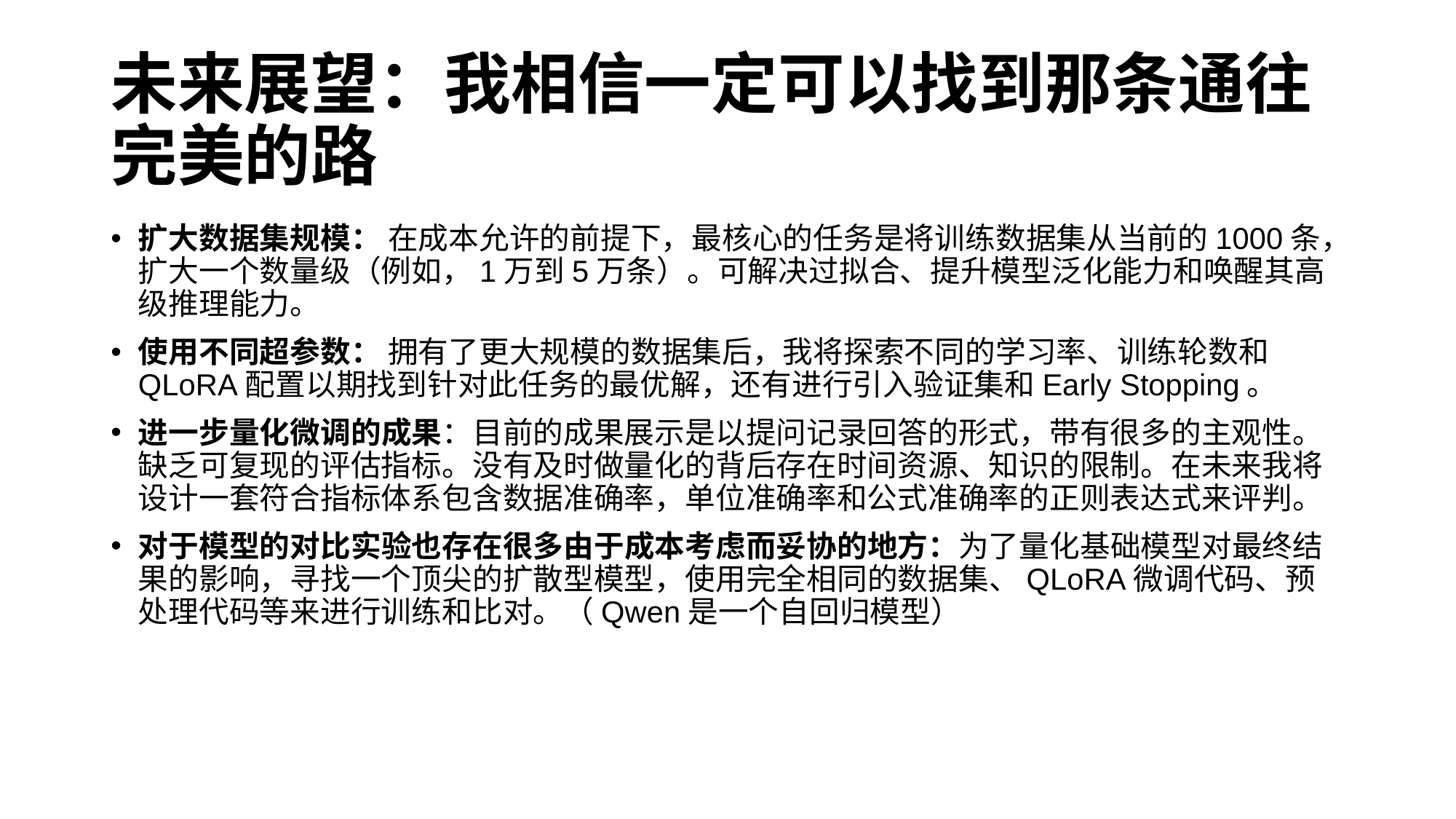

# 未来展望：我相信一定可以找到那条通往完美的路
扩大数据集规模： 在成本允许的前提下，最核心的任务是将训练数据集从当前的1000条，扩大一个数量级（例如，1万到5万条）。可解决过拟合、提升模型泛化能力和唤醒其高级推理能力。
使用不同超参数： 拥有了更大规模的数据集后，我将探索不同的学习率、训练轮数和QLoRA配置以期找到针对此任务的最优解，还有进行引入验证集和Early Stopping。
进一步量化微调的成果：目前的成果展示是以提问记录回答的形式，带有很多的主观性。缺乏可复现的评估指标。没有及时做量化的背后存在时间资源、知识的限制。在未来我将设计一套符合指标体系包含数据准确率，单位准确率和公式准确率的正则表达式来评判。
对于模型的对比实验也存在很多由于成本考虑而妥协的地方：为了量化基础模型对最终结果的影响，寻找一个顶尖的扩散型模型，使用完全相同的数据集、QLoRA微调代码、预处理代码等来进行训练和比对。（Qwen是一个自回归模型）